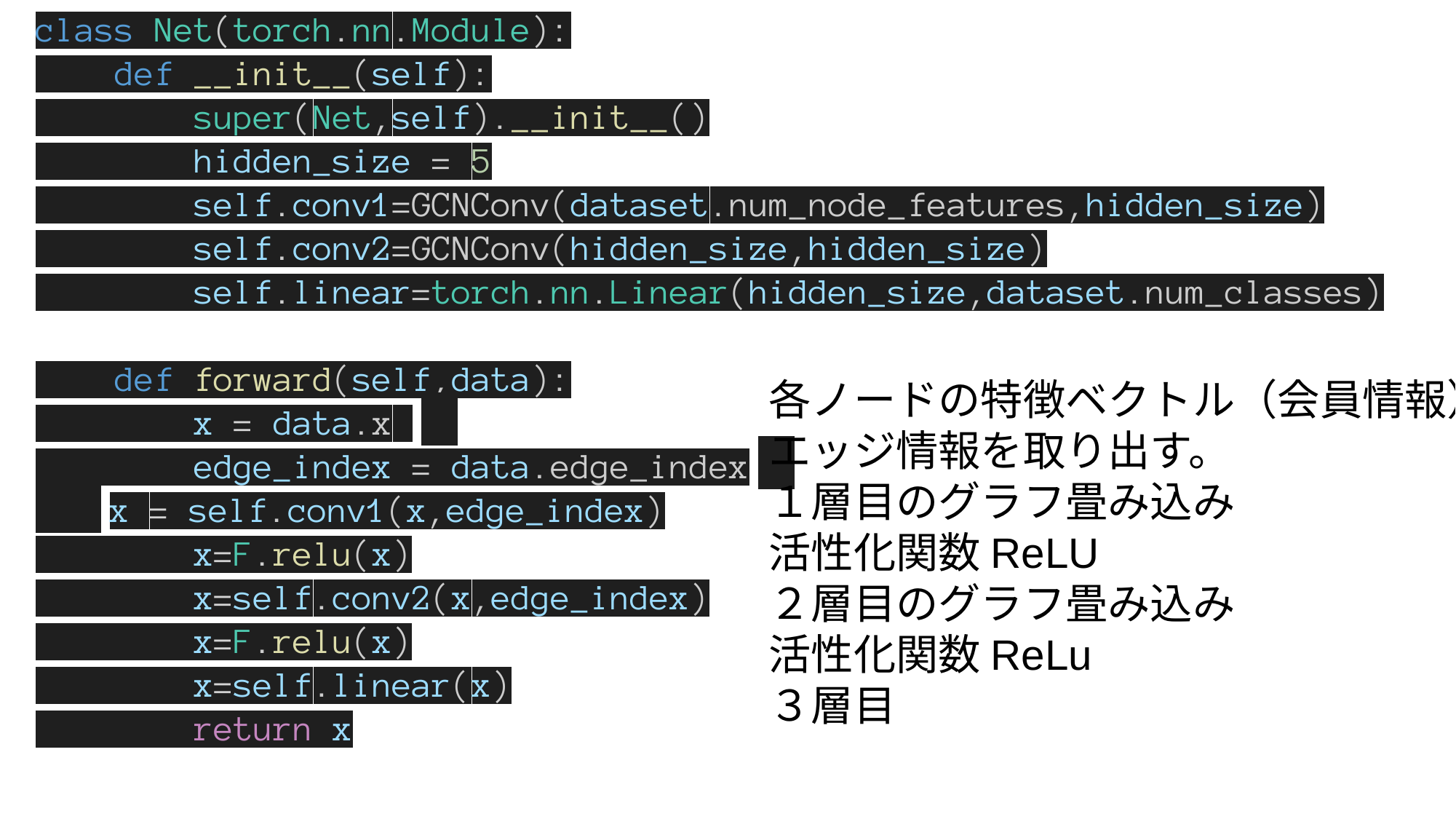

class Net(torch.nn.Module):
    def __init__(self):
        super(Net,self).__init__()
        hidden_size = 5
        self.conv1=GCNConv(dataset.num_node_features,hidden_size)
        self.conv2=GCNConv(hidden_size,hidden_size)
        self.linear=torch.nn.Linear(hidden_size,dataset.num_classes)
    def forward(self,data):
        x = data.x
        edge_index = data.edge_index　
        x = self.conv1(x,edge_index)
        x=F.relu(x)
        x=self.conv2(x,edge_index)
        x=F.relu(x)
        x=self.linear(x)
        return x

各ノードの特徴ベクトル（会員情報）
エッジ情報を取り出す。
１層目のグラフ畳み込み
活性化関数ReLU
２層目のグラフ畳み込み
活性化関数ReLu
３層目